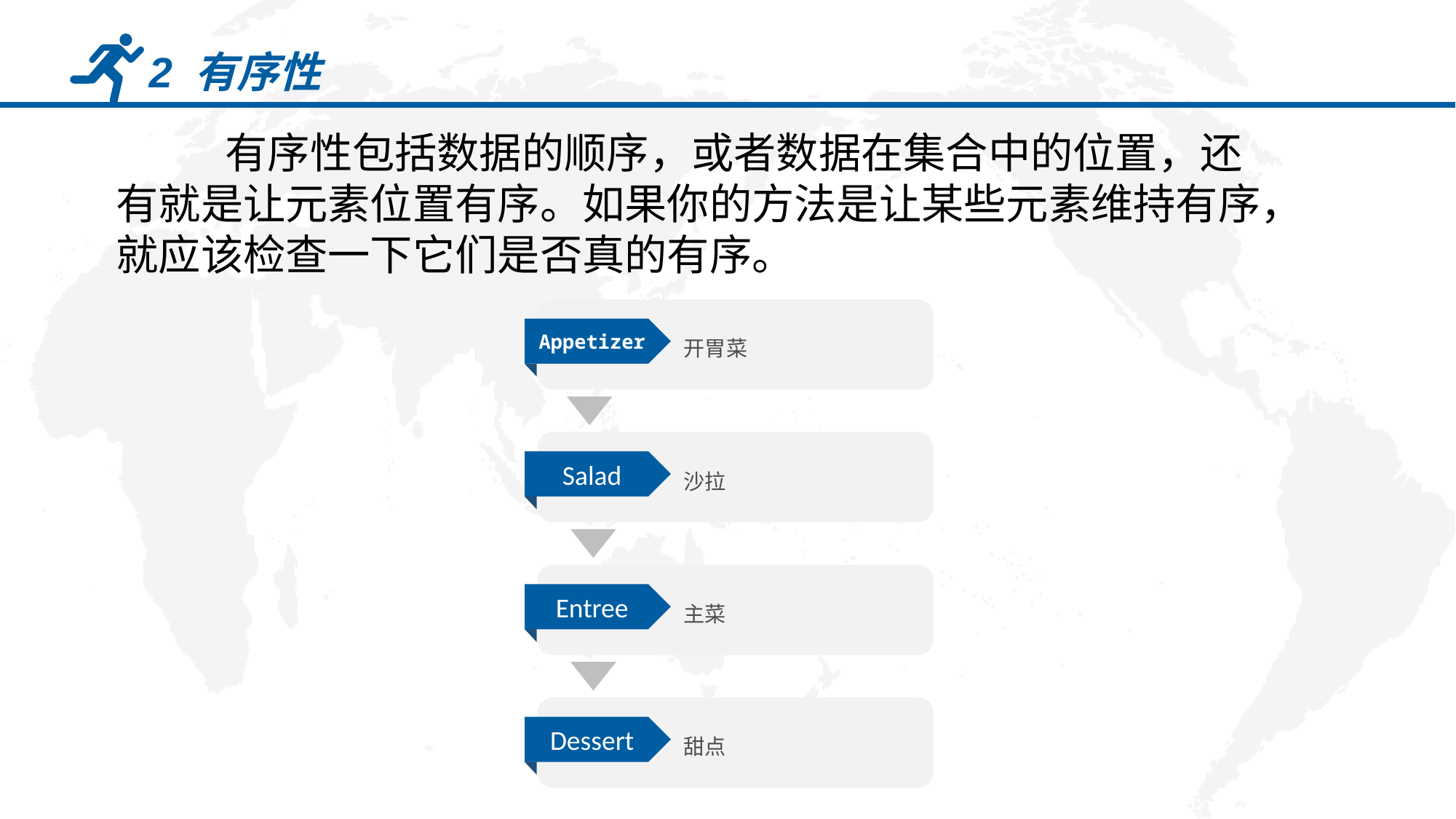

2 有序性
	有序性包括数据的顺序，或者数据在集合中的位置，还有就是让元素位置有序。如果你的方法是让某些元素维持有序，就应该检查一下它们是否真的有序。
开胃菜
Appetizer

沙拉
Salad

主菜
Entree

甜点
Dessert